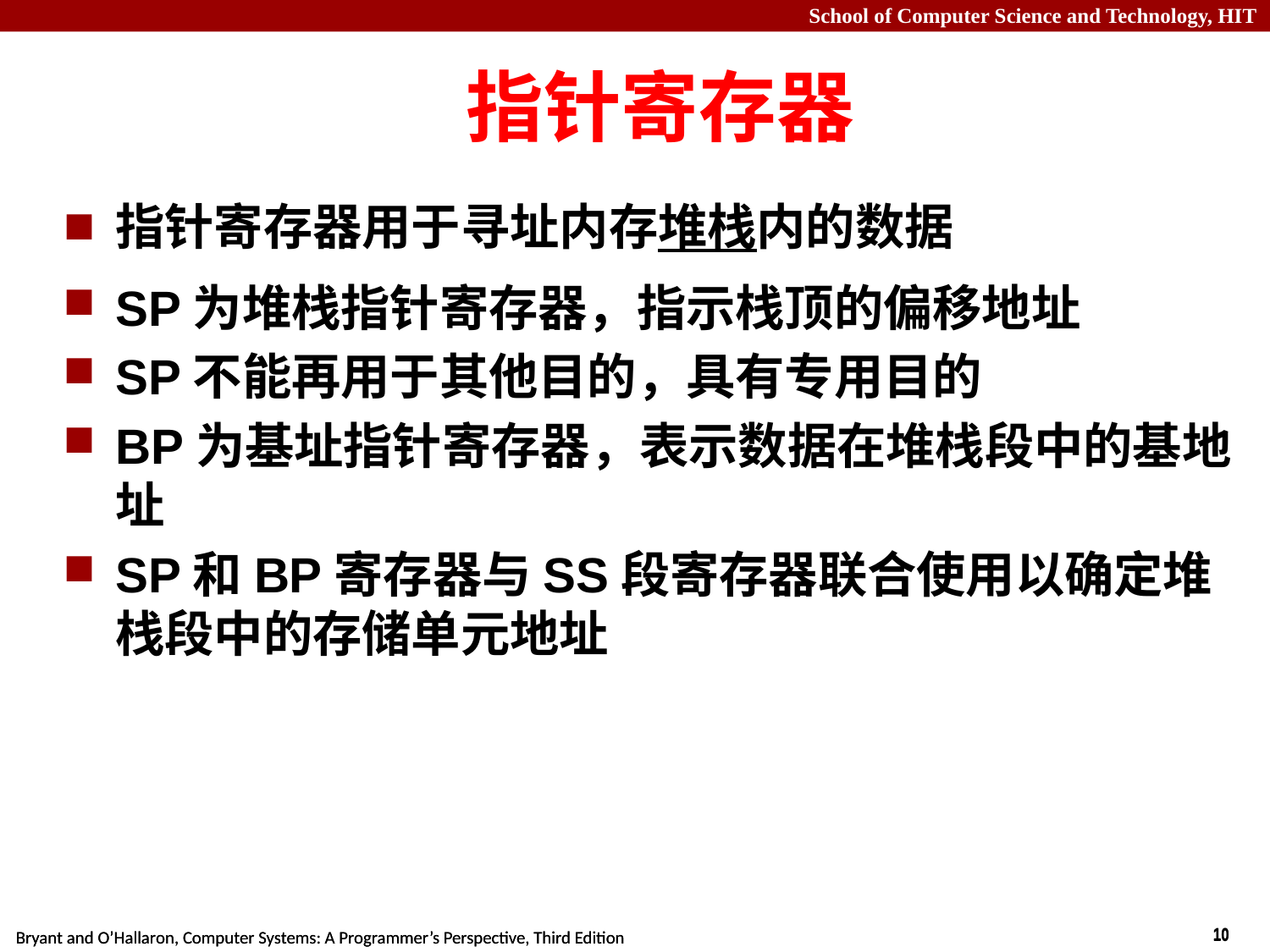

# 指针寄存器
指针寄存器用于寻址内存堆栈内的数据
SP为堆栈指针寄存器，指示栈顶的偏移地址
SP不能再用于其他目的，具有专用目的
BP为基址指针寄存器，表示数据在堆栈段中的基地址
SP和BP寄存器与SS段寄存器联合使用以确定堆栈段中的存储单元地址